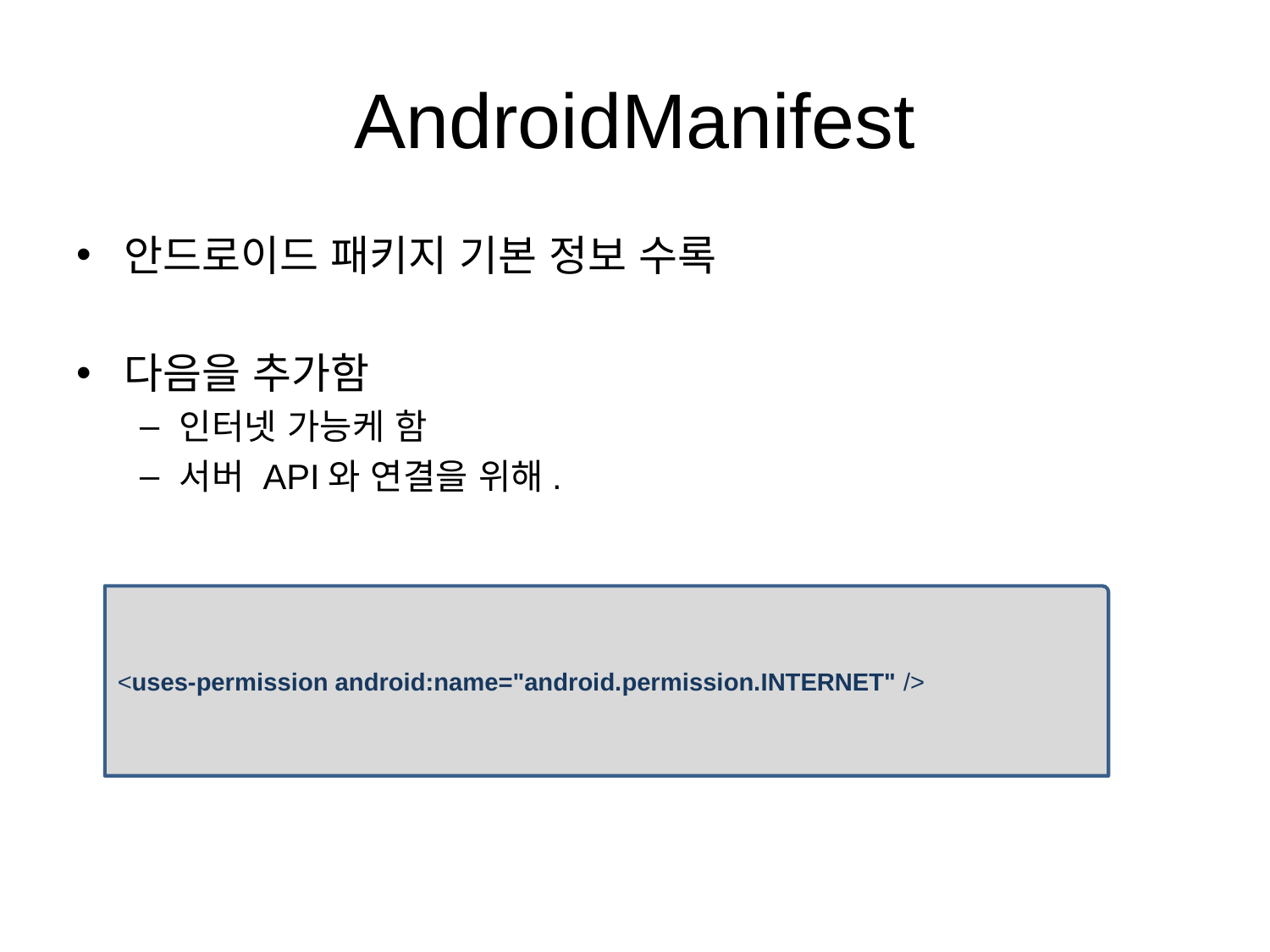

# AndroidManifest
안드로이드 패키지 기본 정보 수록

다음을 추가함
인터넷 가능케 함
서버 API와 연결을 위해.

<uses-permission android:name="android.permission.INTERNET" />